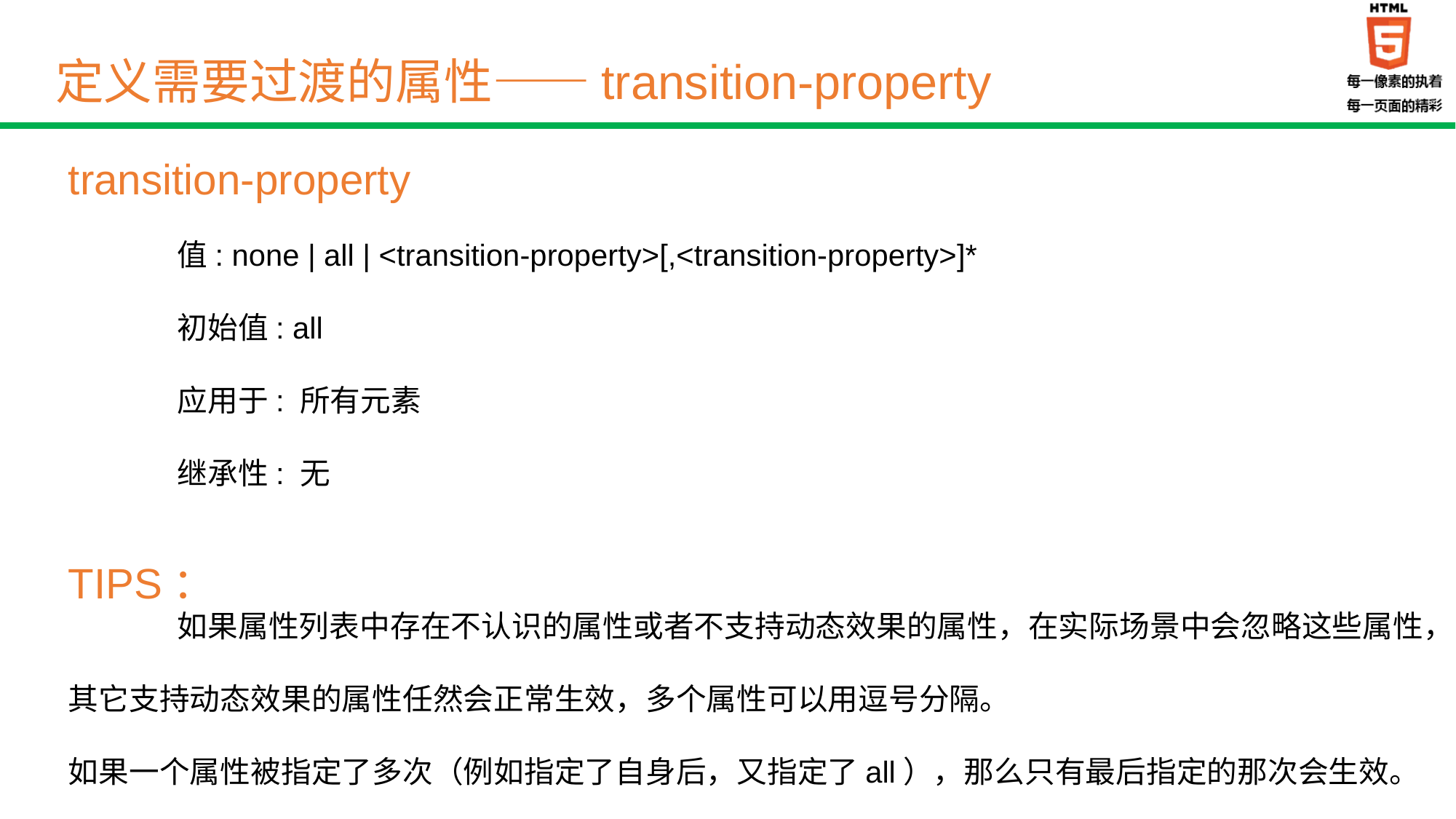

定义需要过渡的属性——transition-property
transition-property

	值: none | all | <transition-property>[,<transition-property>]*

	初始值: all

	应用于: 所有元素

	继承性: 无

TIPS：
	如果属性列表中存在不认识的属性或者不支持动态效果的属性，在实际场景中会忽略这些属性，

其它支持动态效果的属性任然会正常生效，多个属性可以用逗号分隔。

如果一个属性被指定了多次（例如指定了自身后，又指定了all），那么只有最后指定的那次会生效。